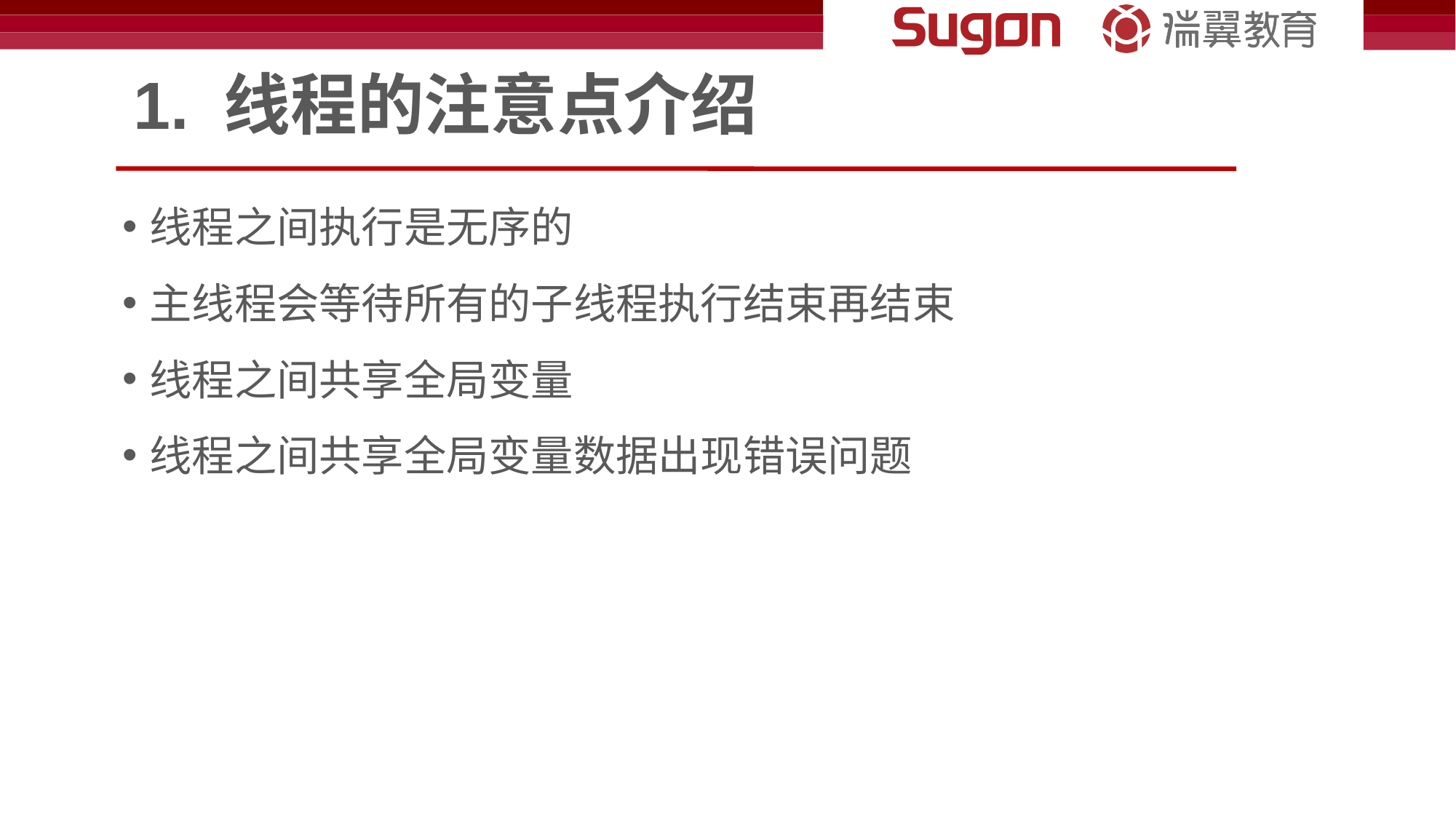

# 1. 线程的注意点介绍
线程之间执行是无序的
主线程会等待所有的子线程执行结束再结束
线程之间共享全局变量
线程之间共享全局变量数据出现错误问题